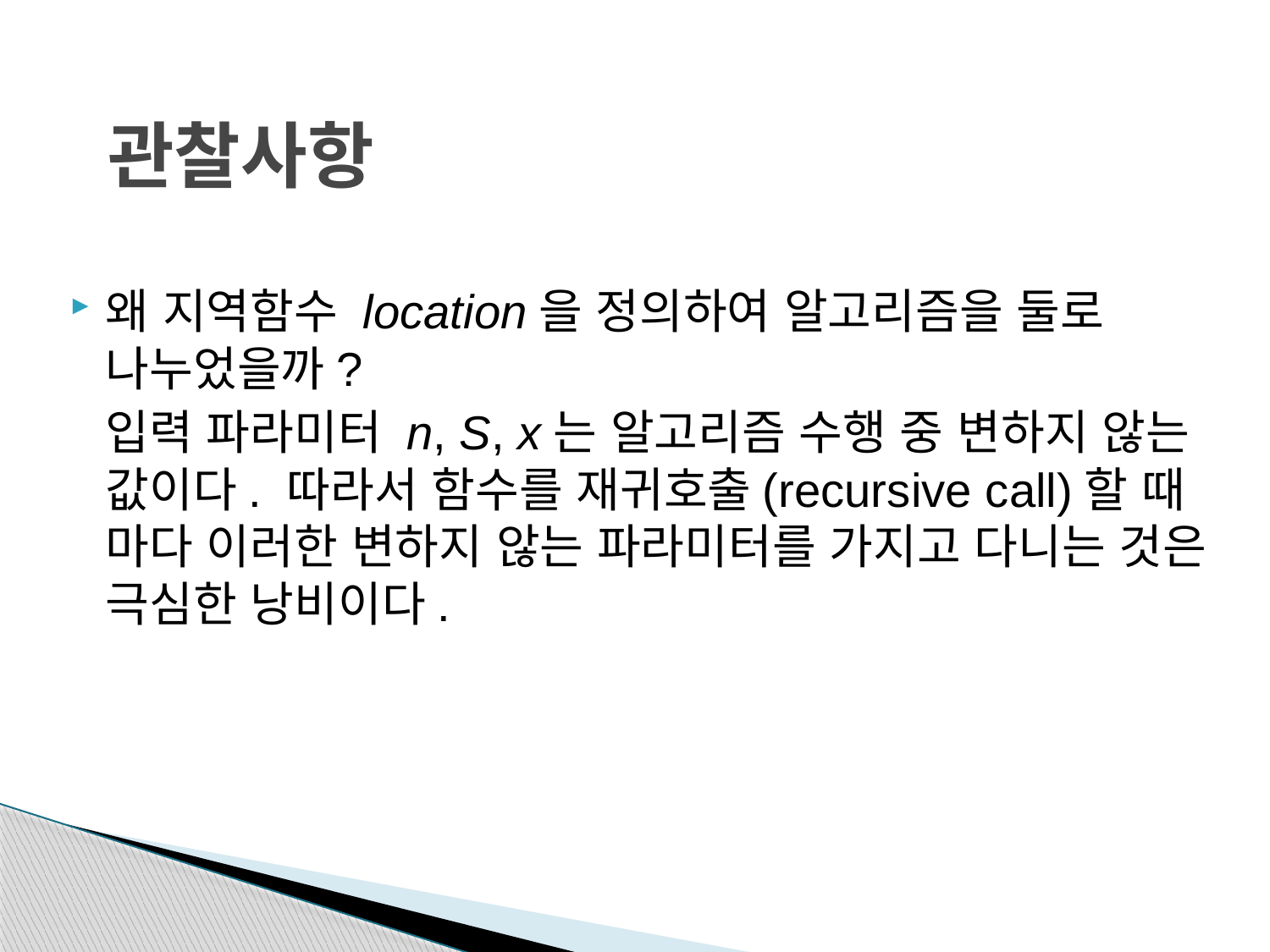

# 관찰사항
왜 지역함수 location을 정의하여 알고리즘을 둘로 나누었을까?
	입력 파라미터 n, S, x는 알고리즘 수행 중 변하지 않는 값이다. 따라서 함수를 재귀호출(recursive call)할 때 마다 이러한 변하지 않는 파라미터를 가지고 다니는 것은 극심한 낭비이다.